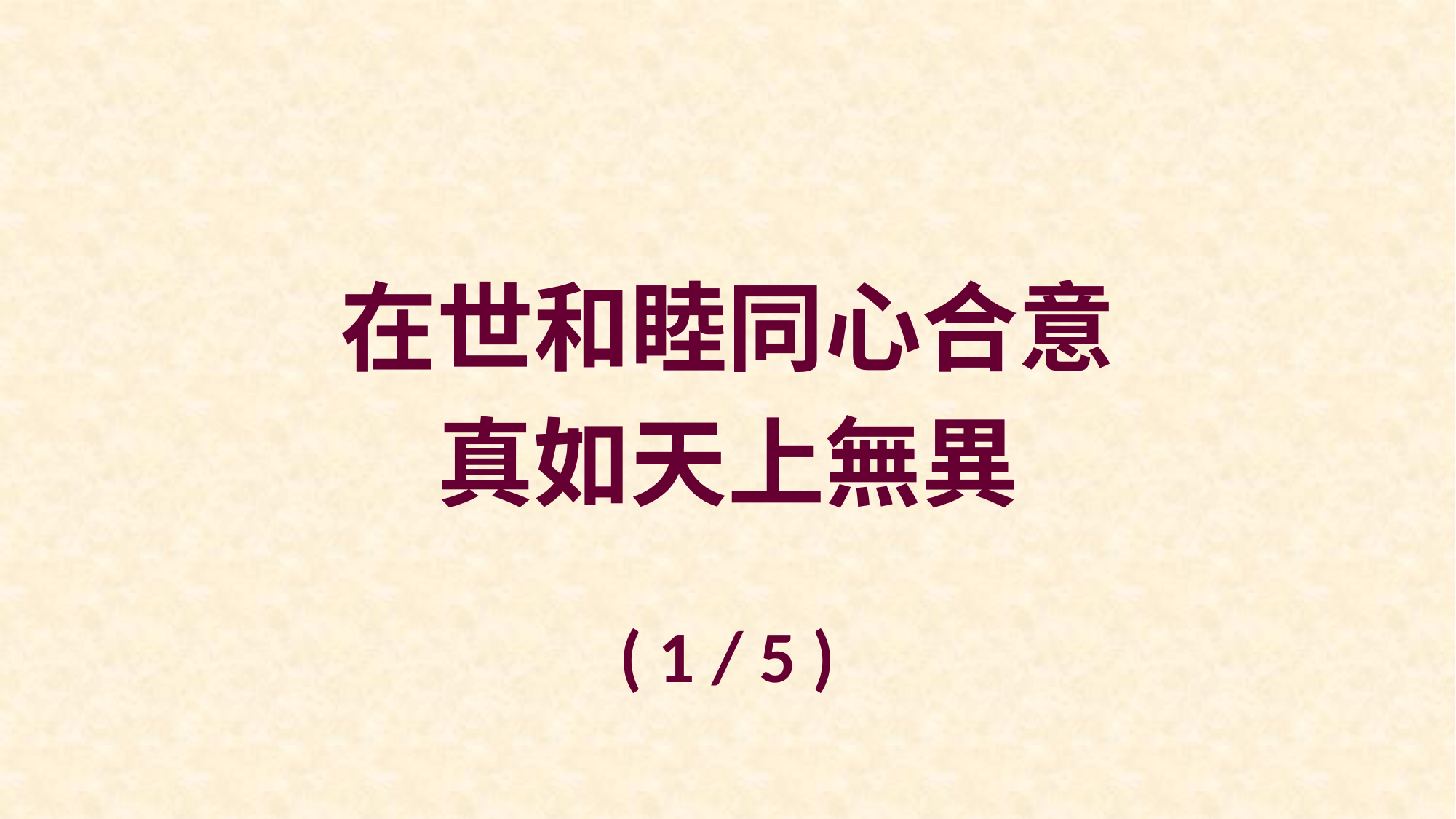

在世和睦同心合意
真如天上無異
( 1 / 5 )